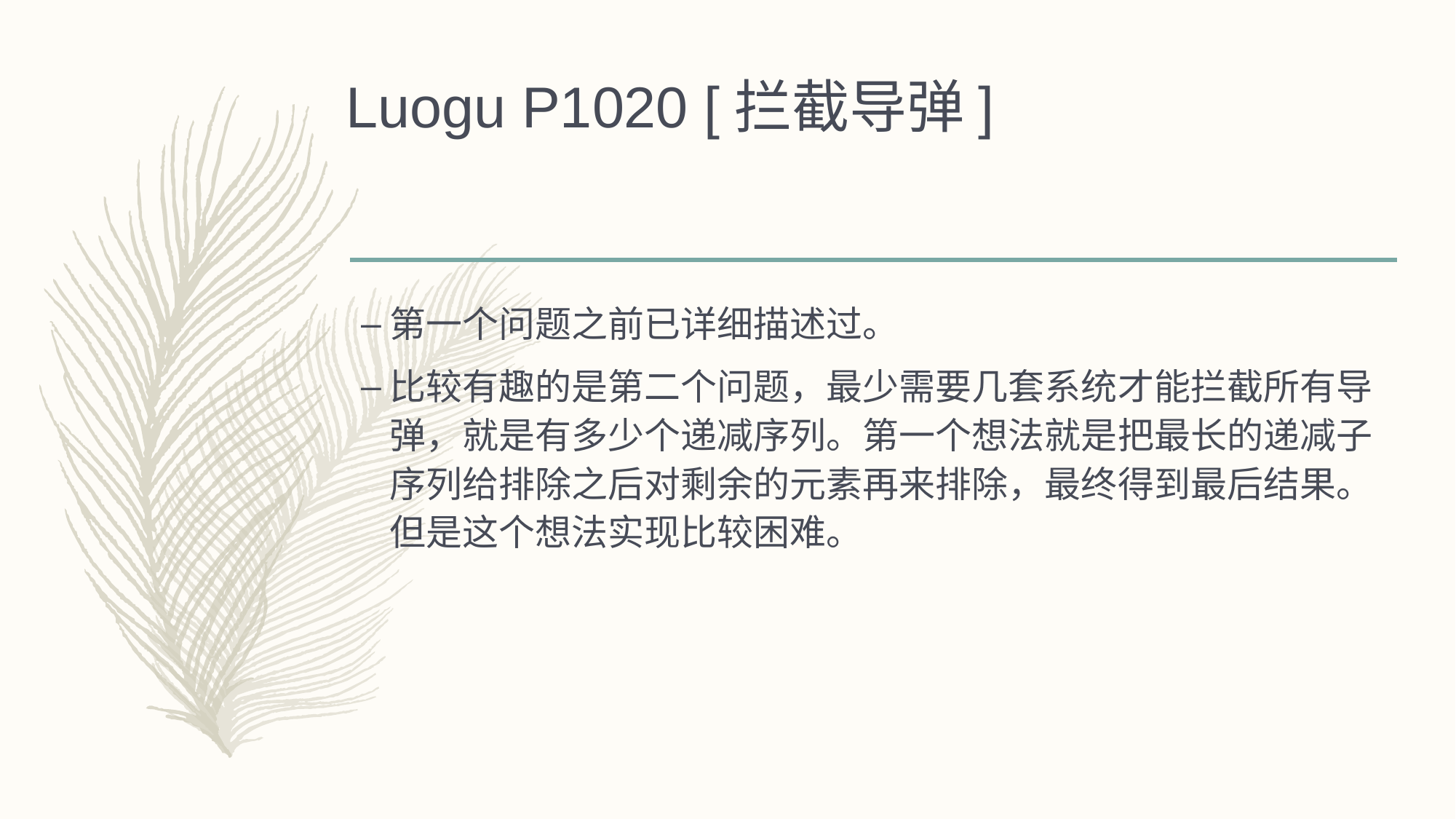

# Luogu P1020 [拦截导弹]
第一个问题之前已详细描述过。
比较有趣的是第二个问题，最少需要几套系统才能拦截所有导弹，就是有多少个递减序列。第一个想法就是把最长的递减子序列给排除之后对剩余的元素再来排除，最终得到最后结果。但是这个想法实现比较困难。